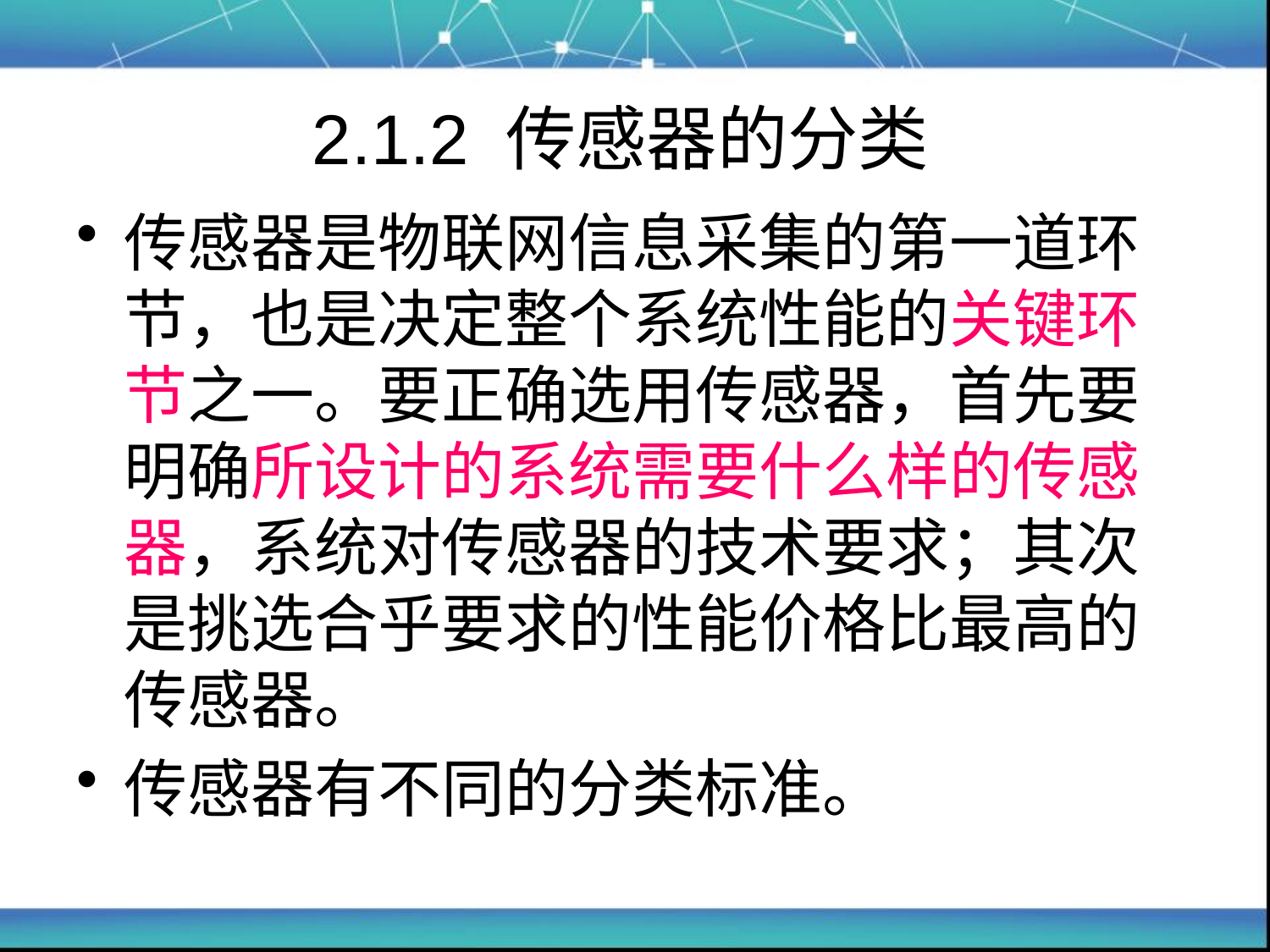

# 2.1.2 传感器的分类
传感器是物联网信息采集的第一道环节，也是决定整个系统性能的关键环节之一。要正确选用传感器，首先要明确所设计的系统需要什么样的传感器，系统对传感器的技术要求；其次是挑选合乎要求的性能价格比最高的传感器。
传感器有不同的分类标准。
10